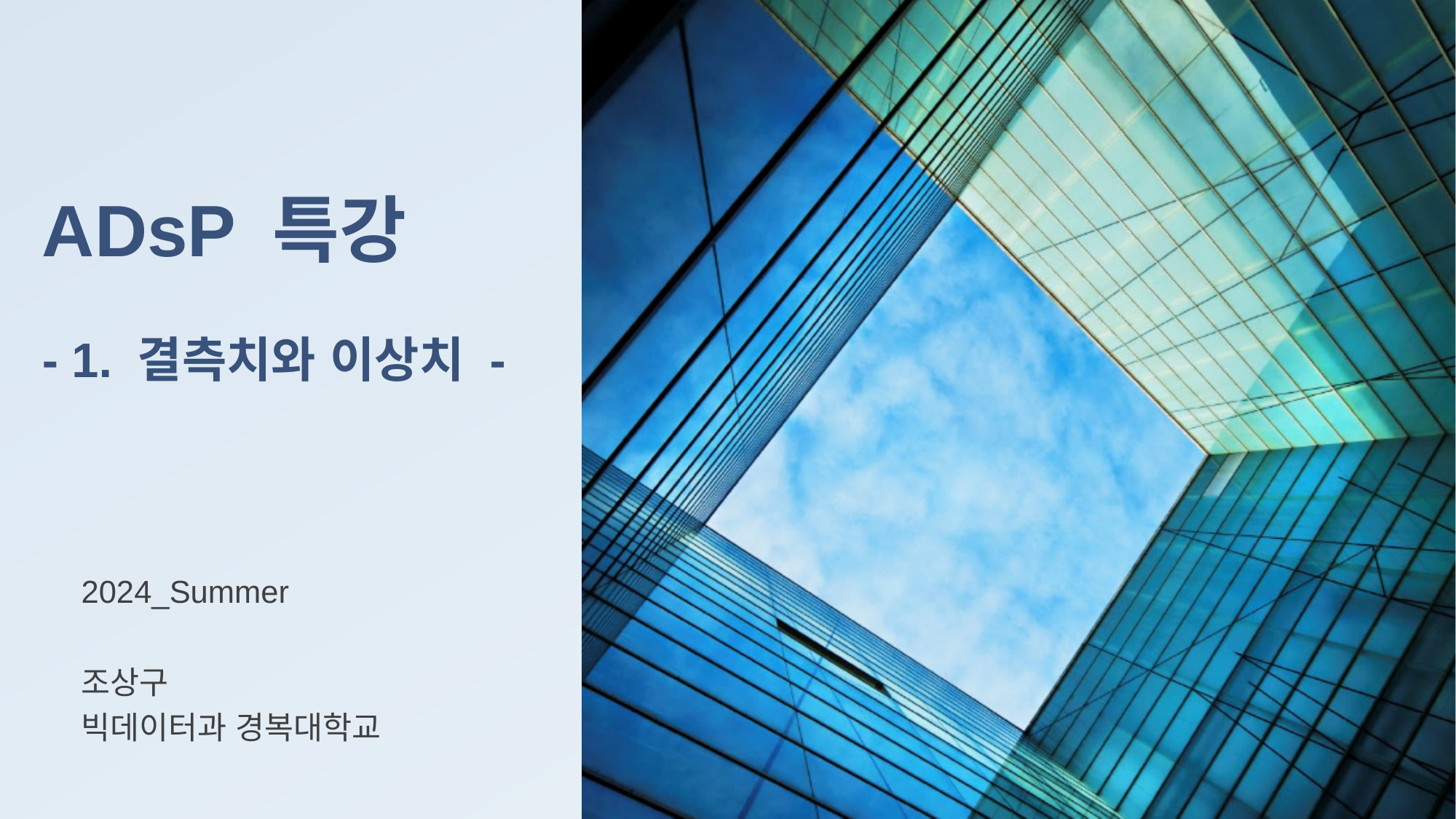

# ADsP 특강 - 1. 결측치와 이상치 -
2024_Summer

조상구
빅데이터과 경복대학교